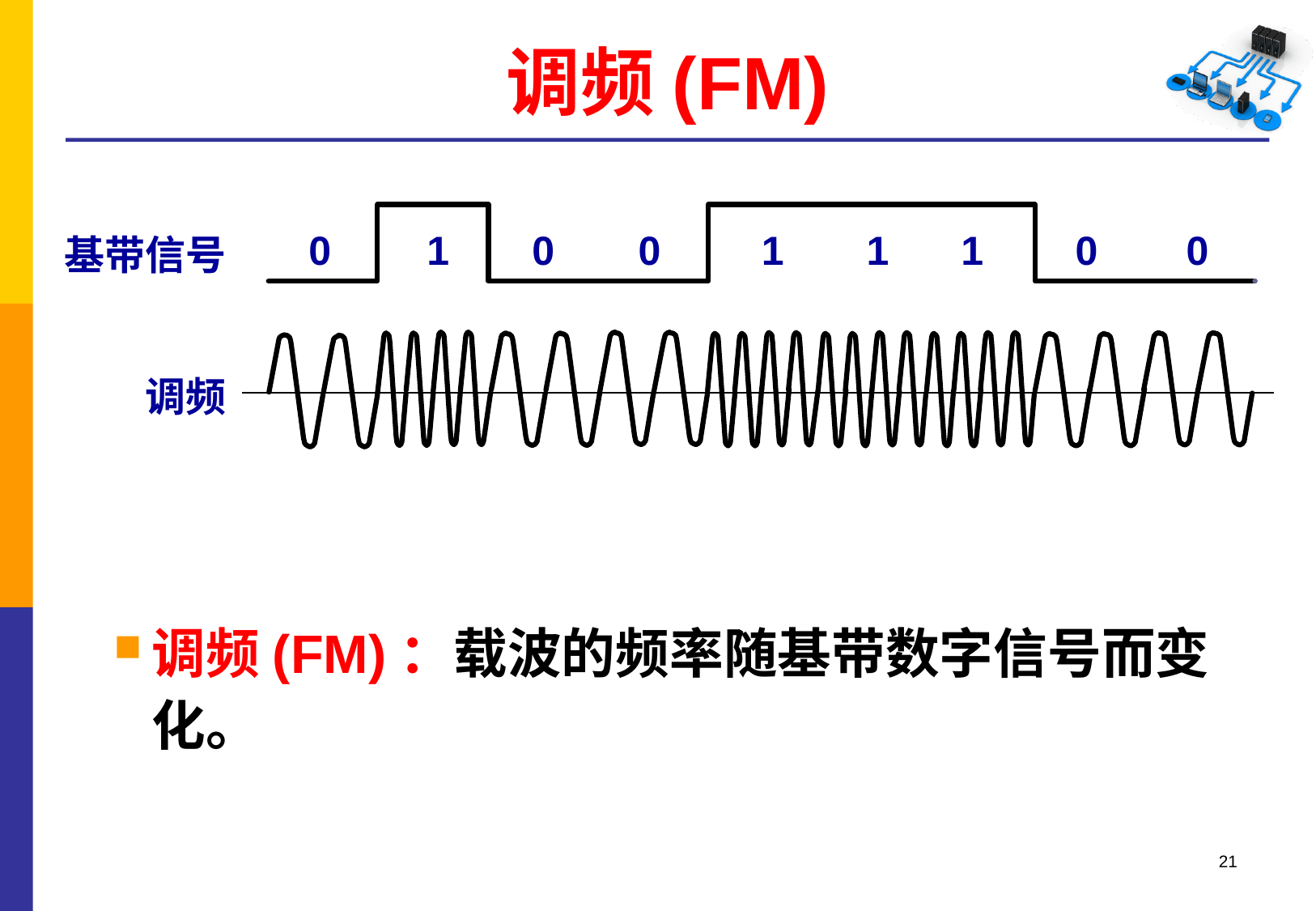

# 调频(FM)

0
1
0
0
1
1
1
0
0
基带信号

调频
调频(FM)：载波的频率随基带数字信号而变化。
21